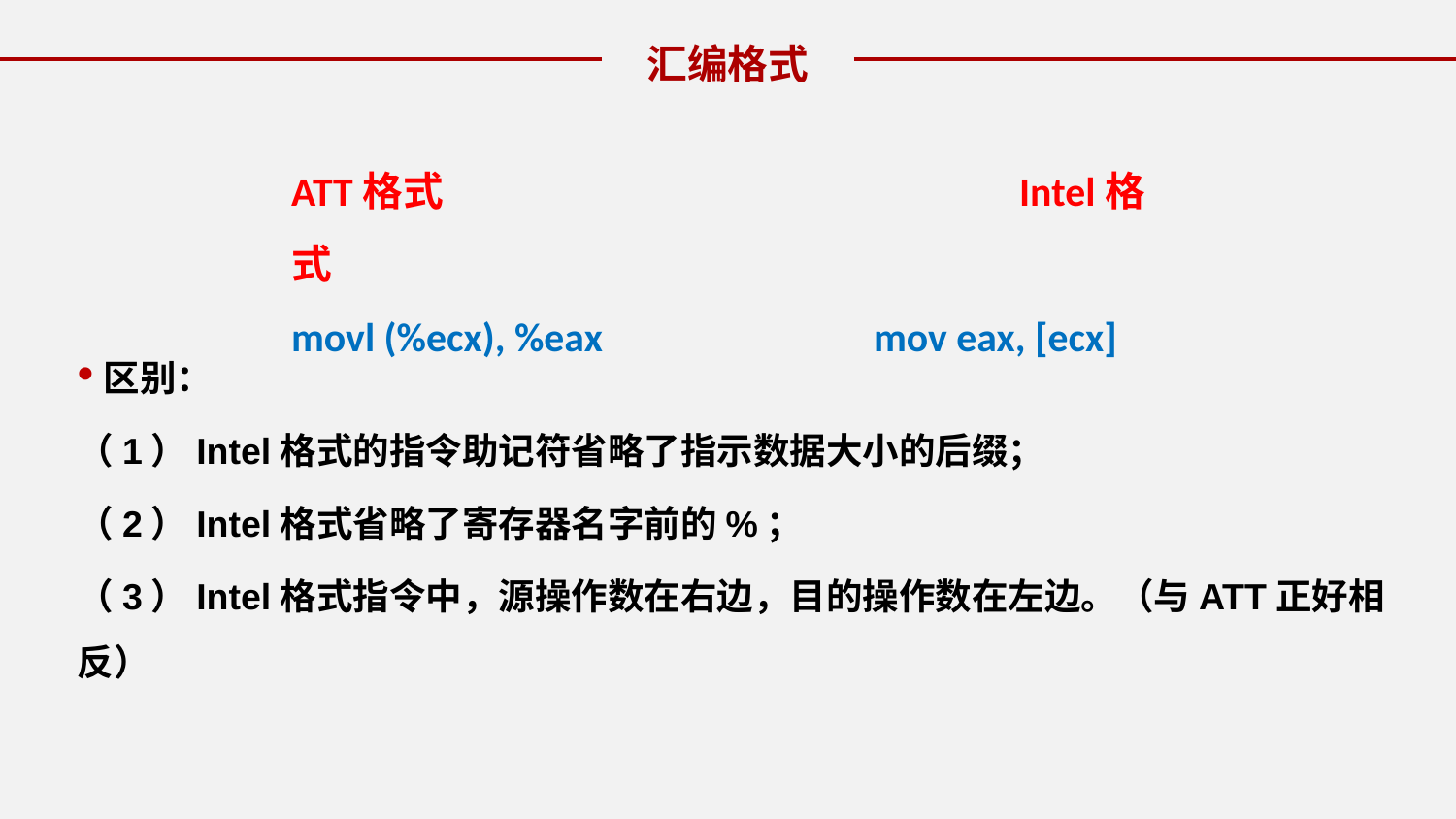

汇编格式
ATT格式				Intel格式
movl (%ecx), %eax		mov eax, [ecx]
区别：
（1）Intel格式的指令助记符省略了指示数据大小的后缀；
（2）Intel格式省略了寄存器名字前的%；
（3）Intel格式指令中，源操作数在右边，目的操作数在左边。（与ATT正好相反）